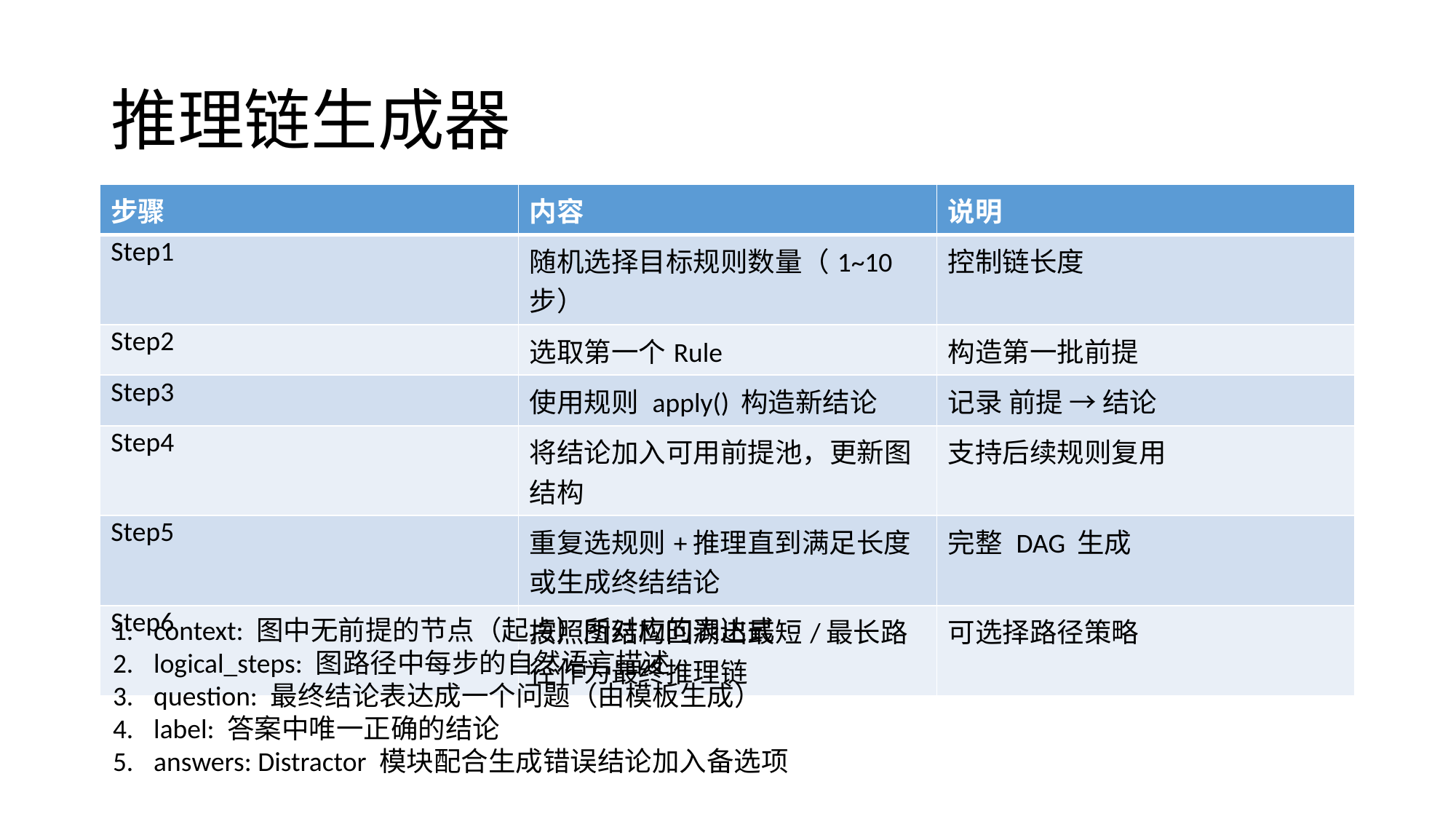

# 推理链生成器
| 步骤 | 内容 | 说明 |
| --- | --- | --- |
| Step1 | 随机选择目标规则数量（1~10 步） | 控制链长度 |
| Step2 | 选取第一个Rule | 构造第一批前提 |
| Step3 | 使用规则 apply() 构造新结论 | 记录 前提 → 结论 |
| Step4 | 将结论加入可用前提池，更新图结构 | 支持后续规则复用 |
| Step5 | 重复选规则+推理直到满足长度或生成终结结论 | 完整 DAG 生成 |
| Step6 | 按照图结构回溯出最短/最长路径作为最终推理链 | 可选择路径策略 |
context: 图中无前提的节点（起点）所对应的表达式
logical_steps: 图路径中每步的自然语言描述
question: 最终结论表达成一个问题（由模板生成）
label: 答案中唯一正确的结论
answers: Distractor 模块配合生成错误结论加入备选项